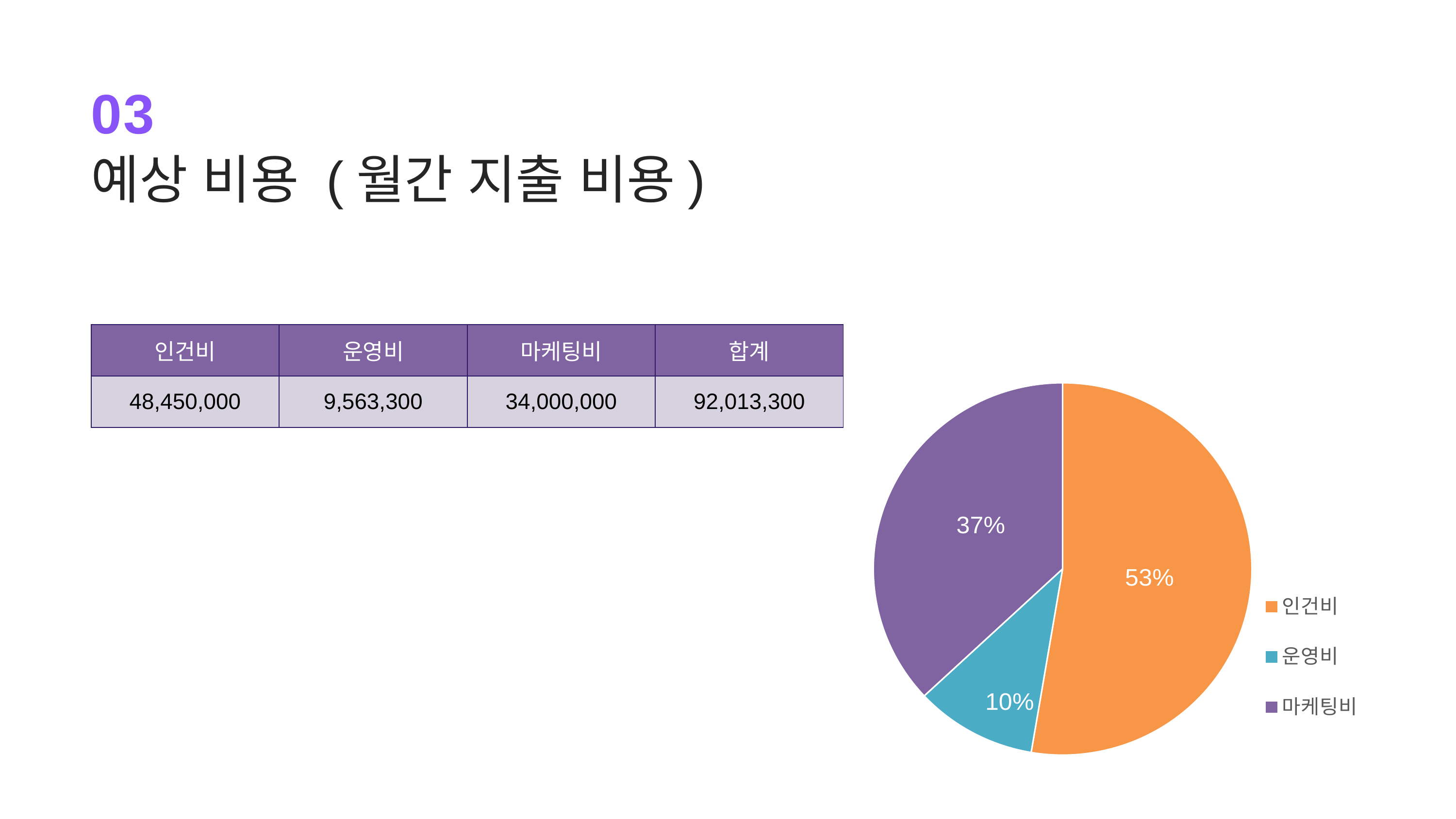

03
예상 비용 (월간 지출 비용)

### Chart

| Category | 예상 월간 지출 비용 |
|---|---|
| 인건비 | 48450000.0 |
| 운영비 | 9563300.0 |
| 마케팅비 | 34000000.0 |
| 인건비 | 운영비 | 마케팅비 | 합계 |
| --- | --- | --- | --- |
| 48,450,000 | 9,563,300 | 34,000,000 | 92,013,300 |